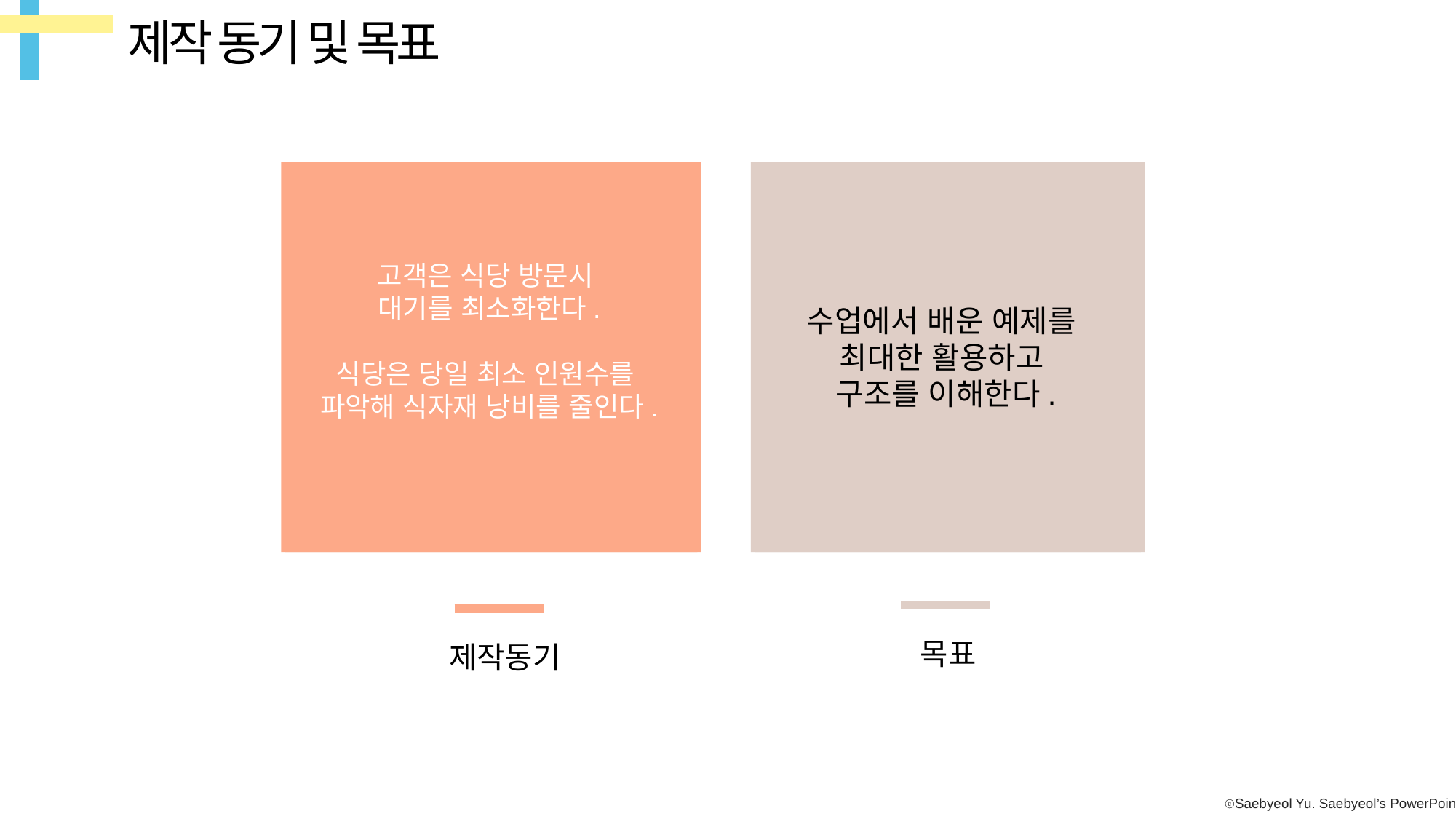

제작 동기 및 목표
고객은 식당 방문시
대기를 최소화한다.

식당은 당일 최소 인원수를
파악해 식자재 낭비를 줄인다.

고객은 식당 방문시
대기를 최소화한다.

식당은 당일 최소 인원수를
파악해 식자재 낭비를 줄인다.

수업에서 배운 예제를
최대한 활용하고
구조를 이해한다.
수업에서 배운 코딩을
최대한 활용하고
구조를 이해한다.
목표
제작동기